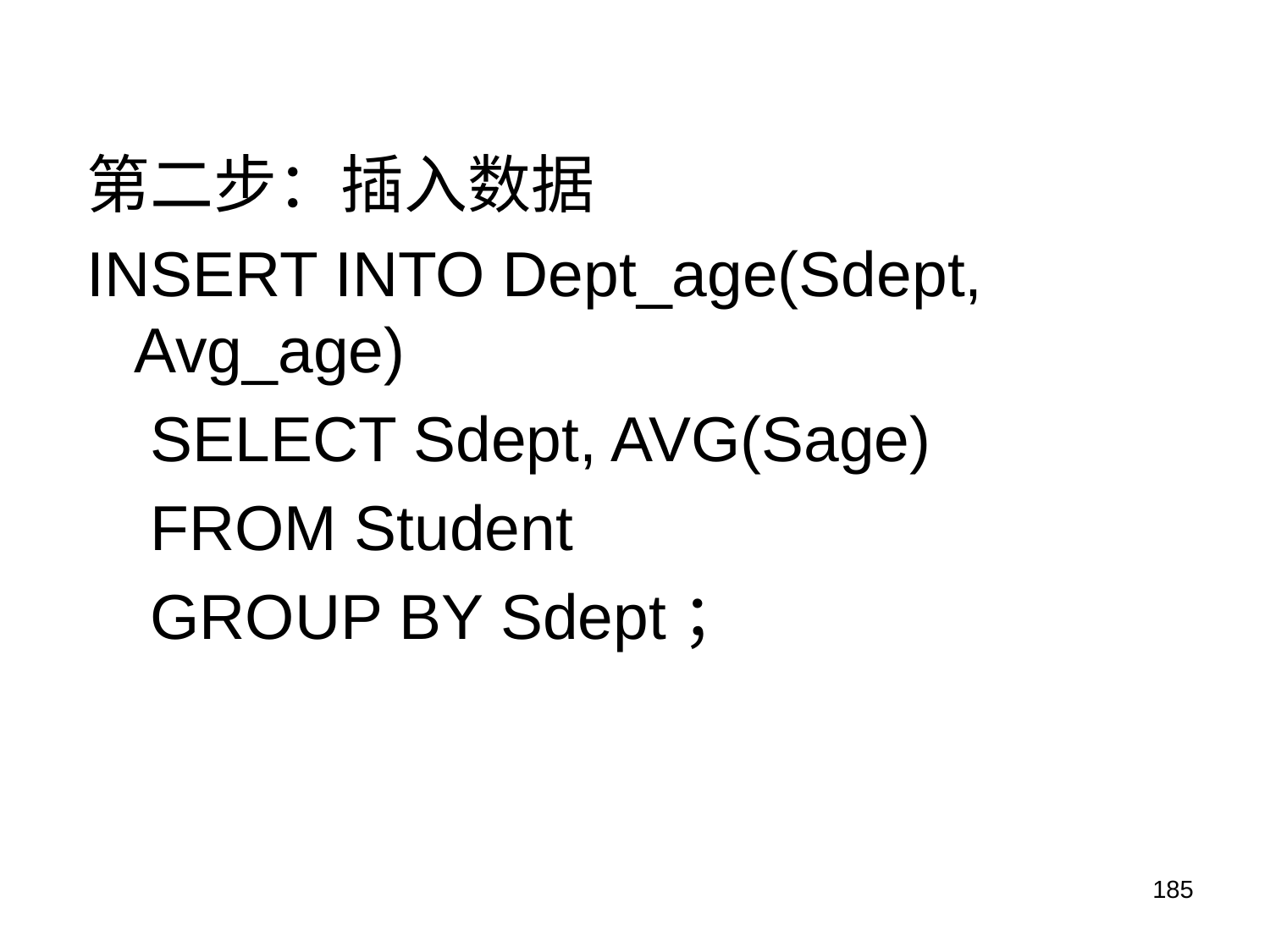

第二步：插入数据
INSERT INTO Dept_age(Sdept, Avg_age)
SELECT Sdept, AVG(Sage)
FROM Student
GROUP BY Sdept；

185